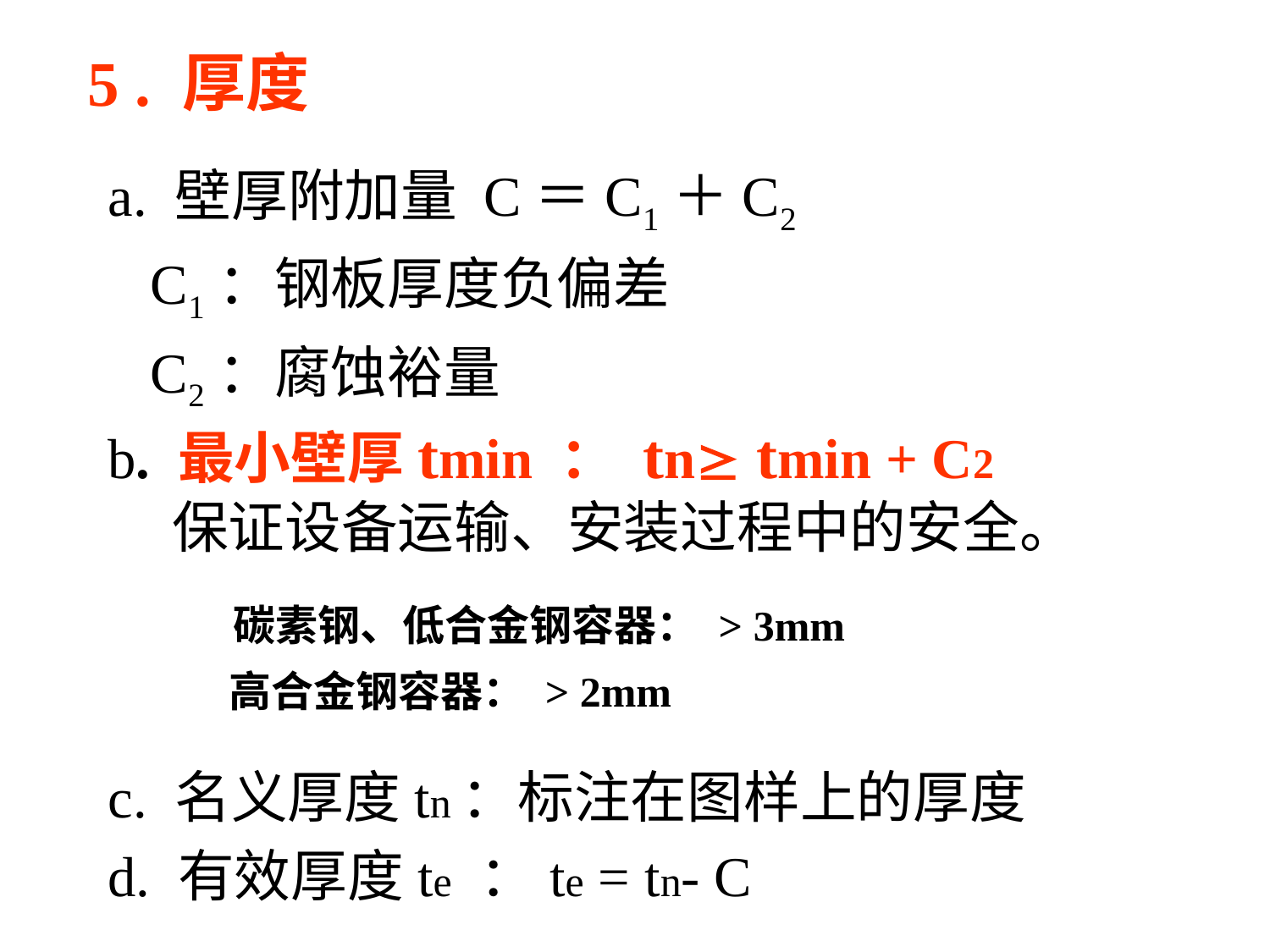

5 . 厚度
a. 壁厚附加量 C＝C1＋C2
   C1：钢板厚度负偏差
   C2：腐蚀裕量
b. 最小壁厚tmin ： tn≥ tmin + C2
    保证设备运输、安装过程中的安全。
 　碳素钢、低合金钢容器： > 3mm
     高合金钢容器： > 2mm
c. 名义厚度tn：标注在图样上的厚度
d. 有效厚度te ：te = tn- C